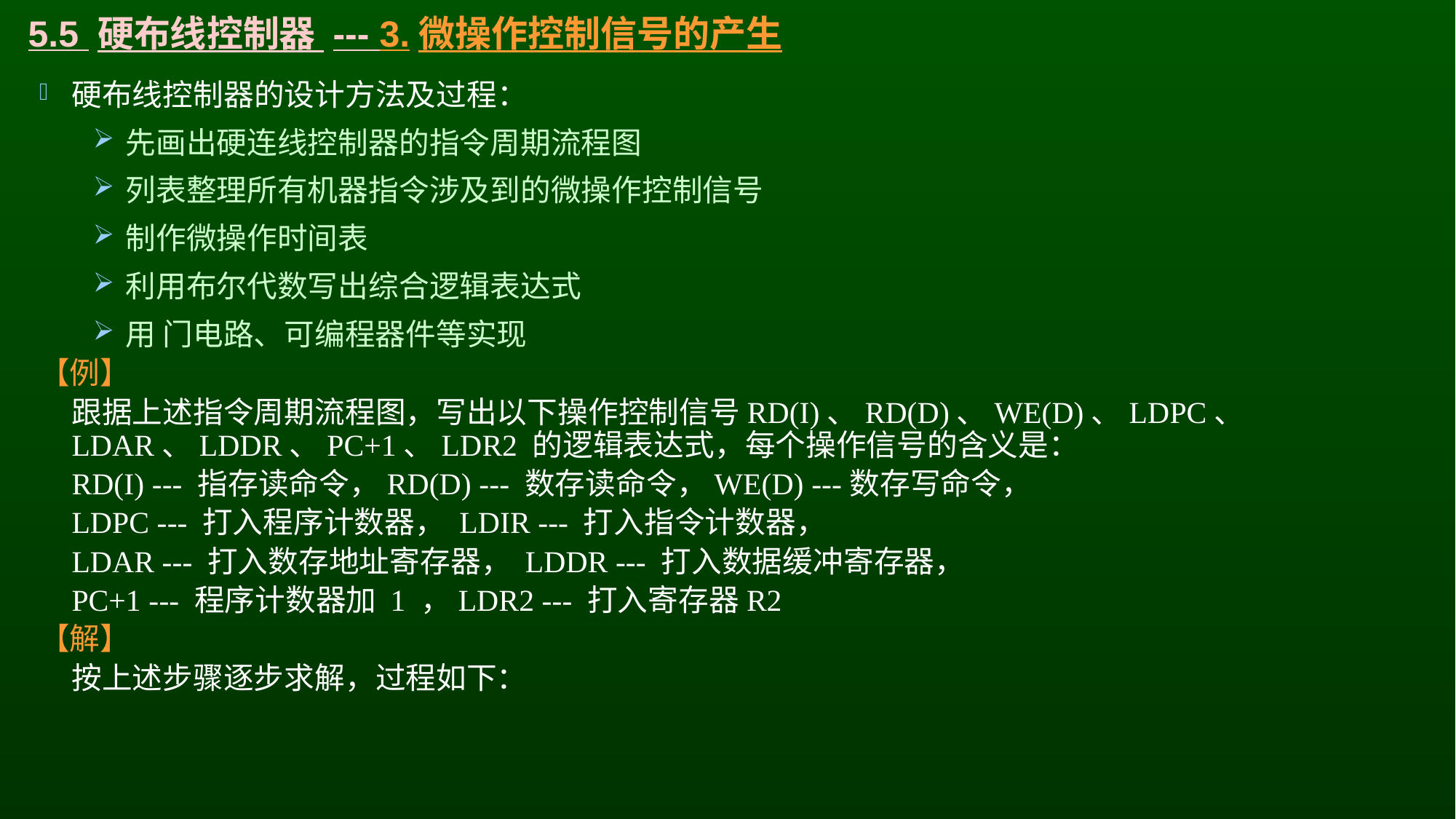

# 5.5 硬布线控制器 --- 3.微操作控制信号的产生
硬布线控制器的设计方法及过程：
先画出硬连线控制器的指令周期流程图
列表整理所有机器指令涉及到的微操作控制信号
制作微操作时间表
利用布尔代数写出综合逻辑表达式
用 门电路、可编程器件等实现
【例】
	跟据上述指令周期流程图，写出以下操作控制信号RD(I)、RD(D)、WE(D)、LDPC、 LDAR、LDDR、PC+1、LDR2 的逻辑表达式，每个操作信号的含义是：
	RD(I) --- 指存读命令，RD(D) --- 数存读命令，WE(D) ---数存写命令，
	LDPC --- 打入程序计数器， LDIR --- 打入指令计数器，
	LDAR --- 打入数存地址寄存器， LDDR --- 打入数据缓冲寄存器，
	PC+1 --- 程序计数器加 1 ，LDR2 --- 打入寄存器R2
【解】
	按上述步骤逐步求解，过程如下：